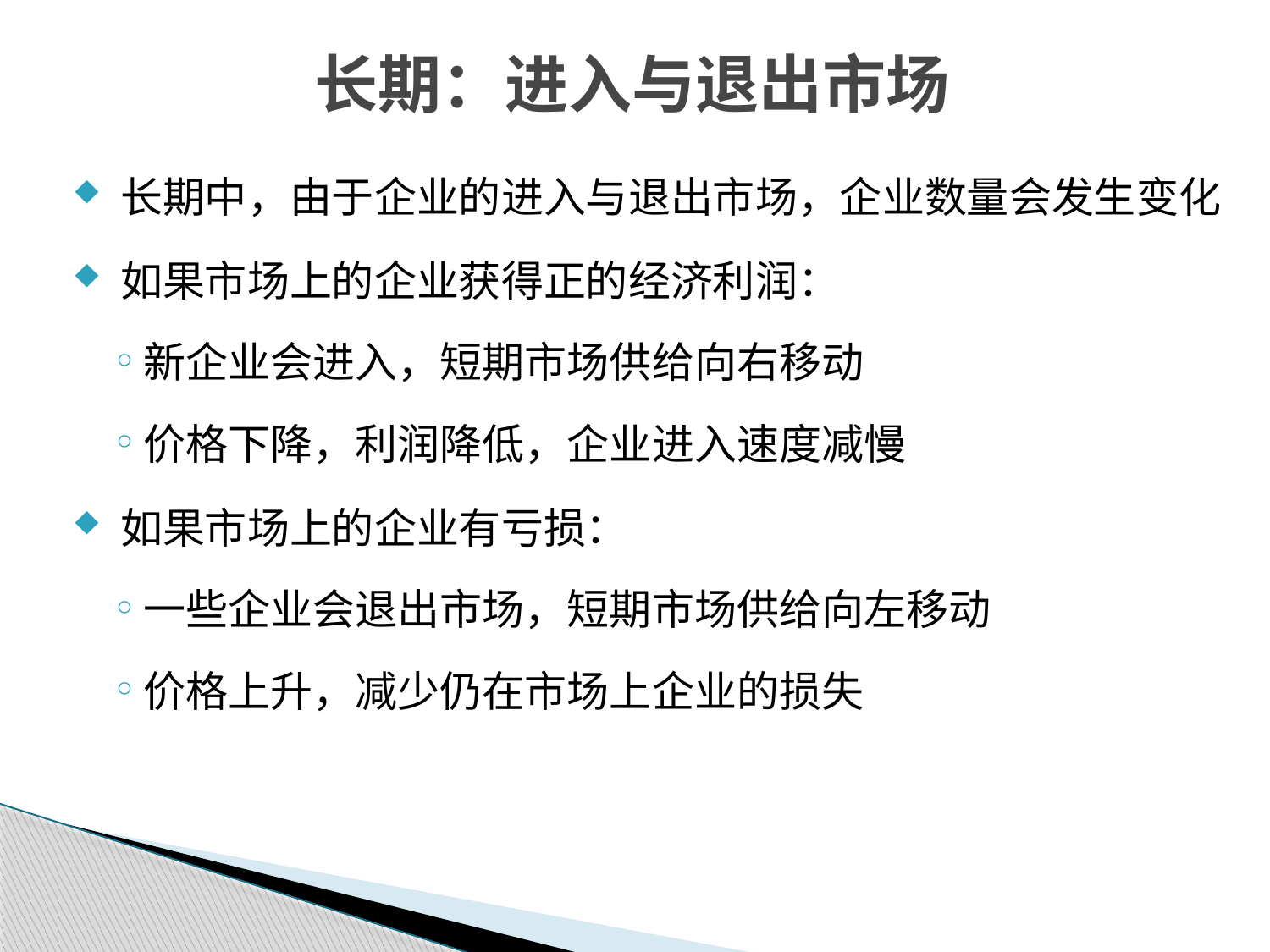

长期：进入与退出市场
长期中，由于企业的进入与退出市场，企业数量会发生变化
如果市场上的企业获得正的经济利润：
新企业会进入，短期市场供给向右移动
价格下降，利润降低，企业进入速度减慢
如果市场上的企业有亏损：
一些企业会退出市场，短期市场供给向左移动
价格上升，减少仍在市场上企业的损失